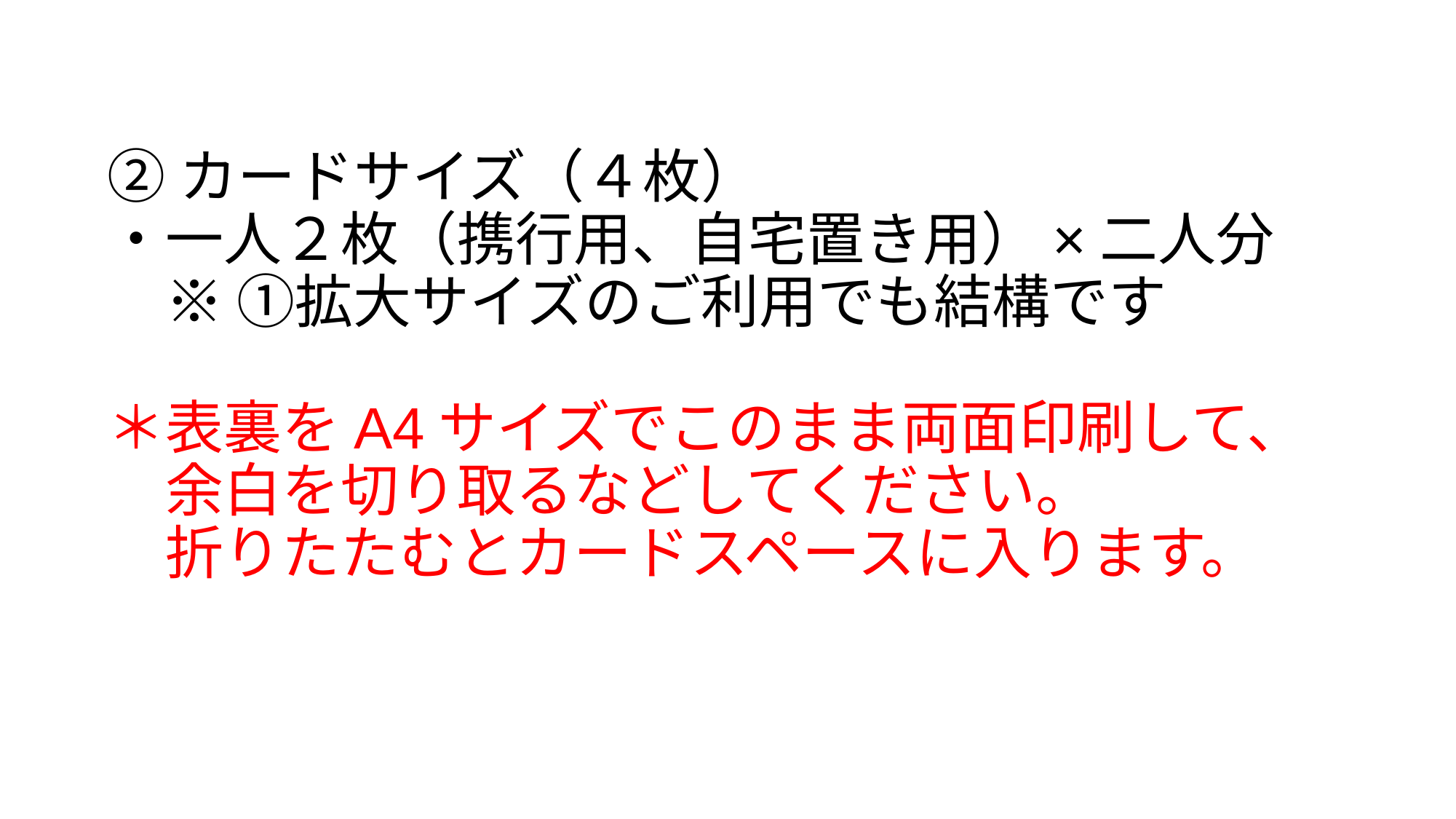

# ②カードサイズ（４枚） ・一人２枚（携行用、自宅置き用）×二人分 　※ ①拡大サイズのご利用でも結構です ＊表裏をA4サイズでこのまま両面印刷して、 　余白を切り取るなどしてください。 　折りたたむとカードスペースに入ります。